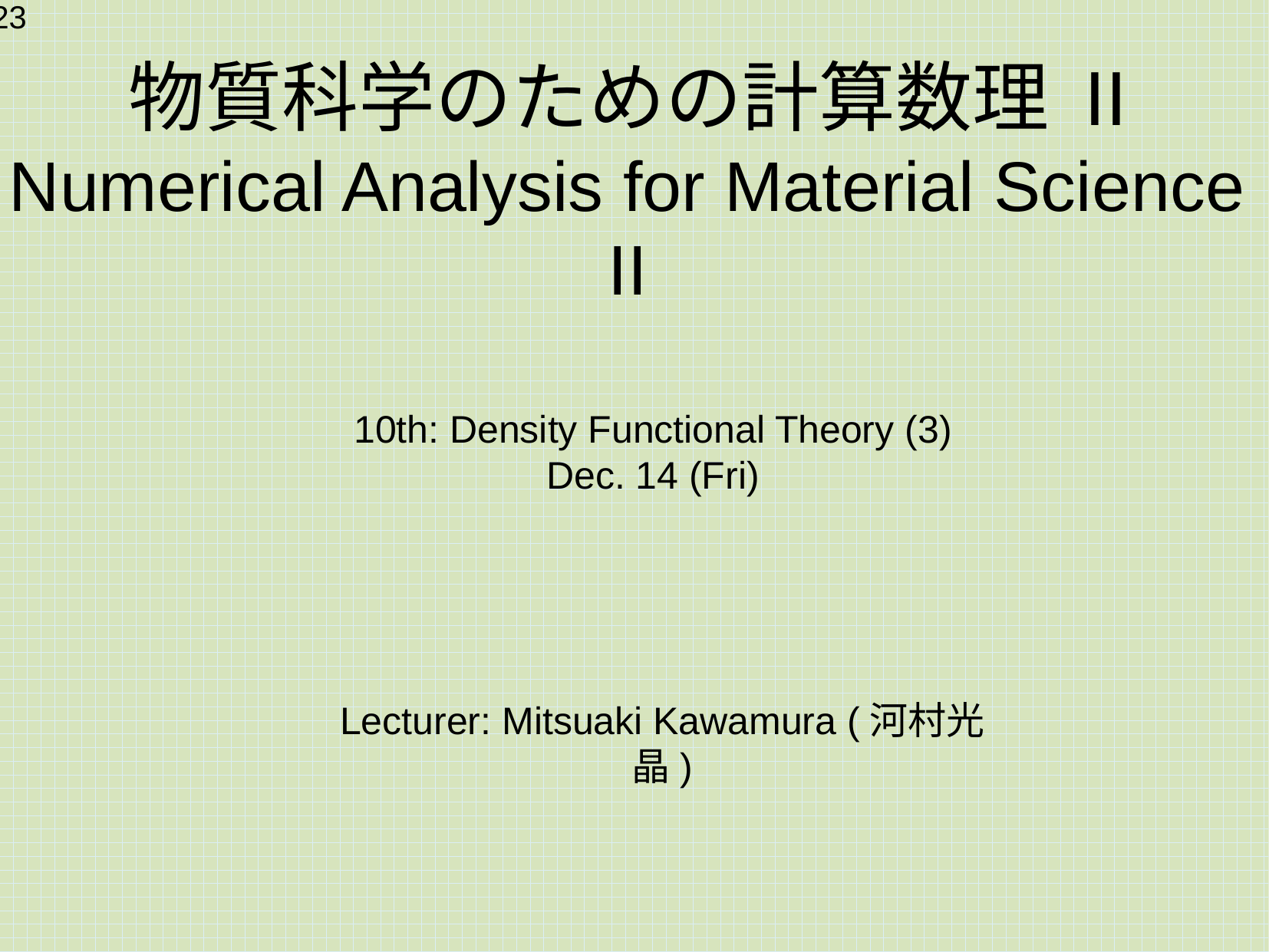

物質科学のための計算数理 II
Numerical Analysis for Material Science II
10th: Density Functional Theory (3)
Dec. 14 (Fri)
Lecturer: Mitsuaki Kawamura (河村光晶)